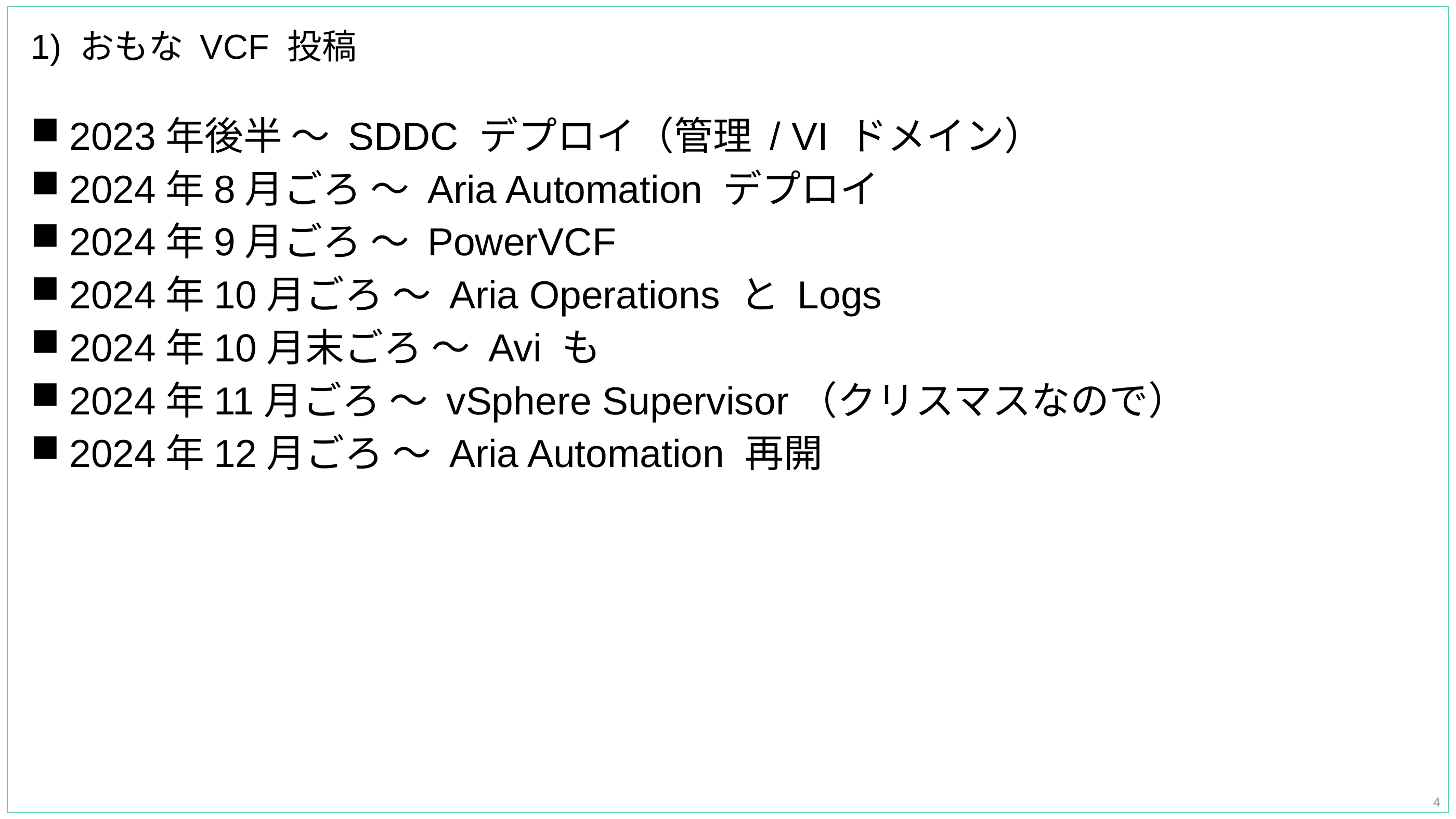

# 1) おもな VCF 投稿
2023年後半 ～ SDDC デプロイ（管理 / VI ドメイン）
2024年8月ごろ ～ Aria Automation デプロイ
2024年9月ごろ ～ PowerVCF
2024年10月ごろ ～ Aria Operations と Logs
2024年10月末ごろ ～ Avi も
2024年11月ごろ ～ vSphere Supervisor（クリスマスなので）
2024年12月ごろ ～ Aria Automation 再開
4